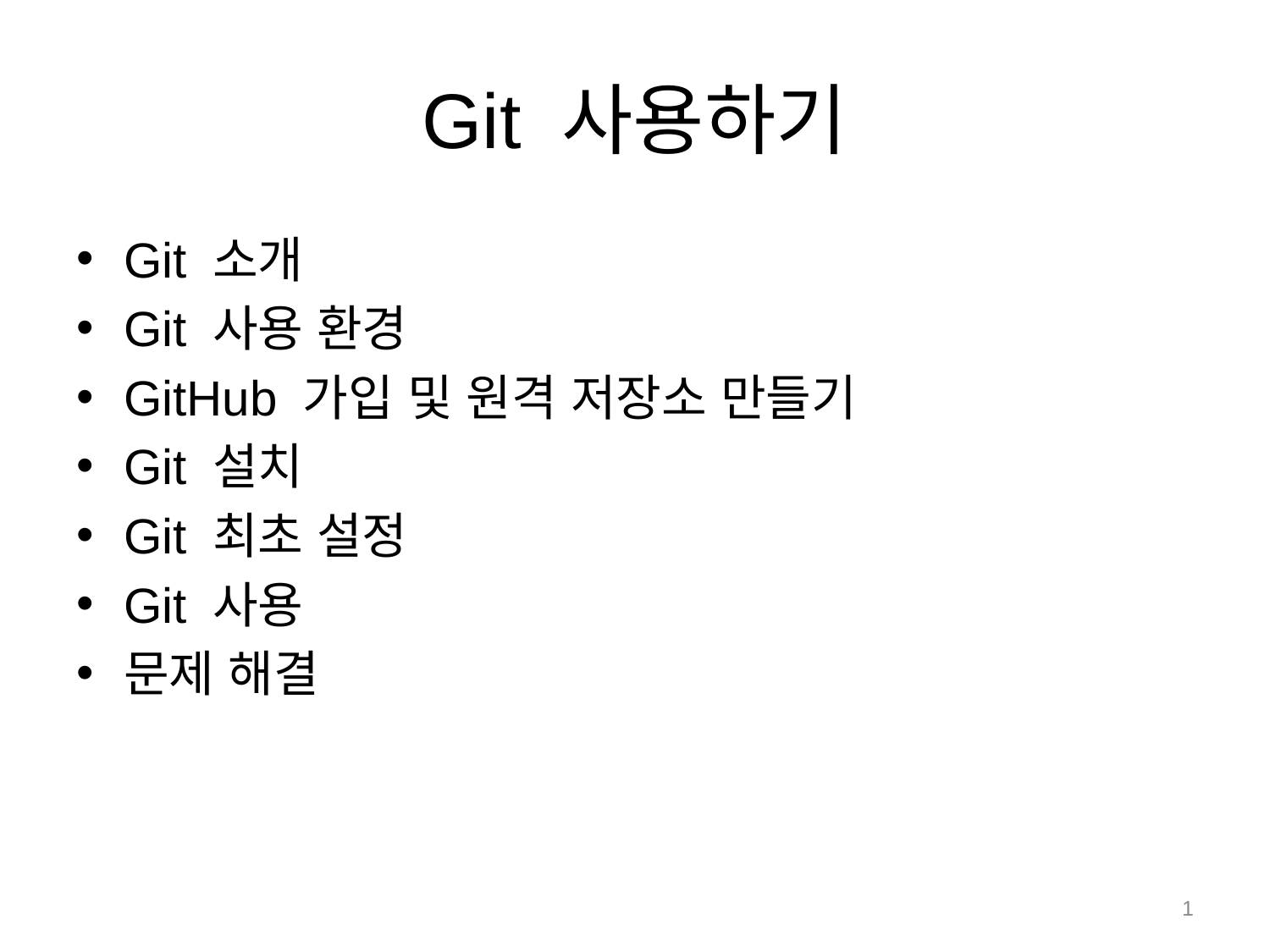

# Git 사용하기
Git 소개
Git 사용 환경
GitHub 가입 및 원격 저장소 만들기
Git 설치
Git 최초 설정
Git 사용
문제 해결
1